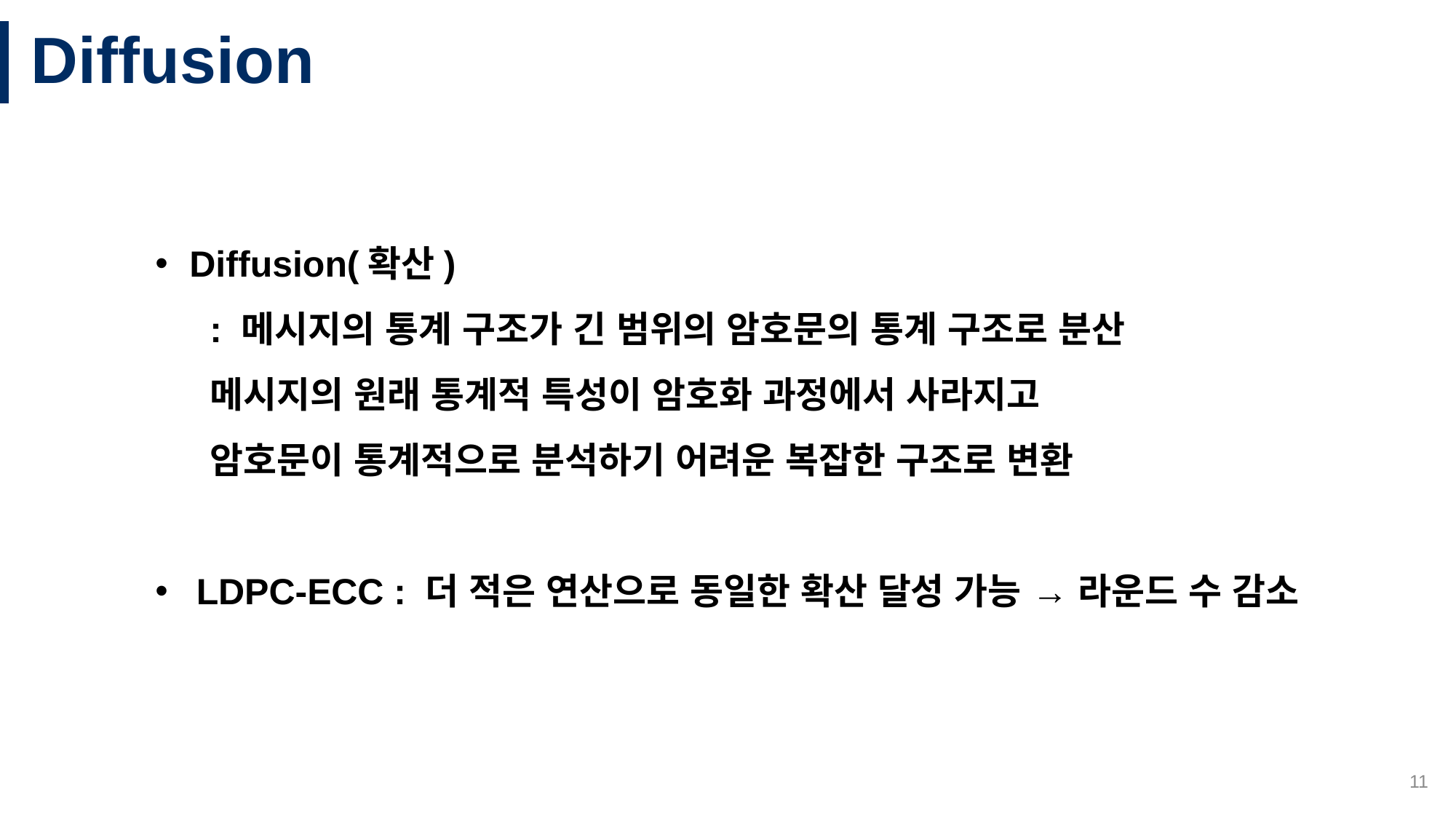

# Diffusion
Diffusion(확산)
: 메시지의 통계 구조가 긴 범위의 암호문의 통계 구조로 분산
메시지의 원래 통계적 특성이 암호화 과정에서 사라지고
암호문이 통계적으로 분석하기 어려운 복잡한 구조로 변환

LDPC-ECC : 더 적은 연산으로 동일한 확산 달성 가능 → 라운드 수 감소
11